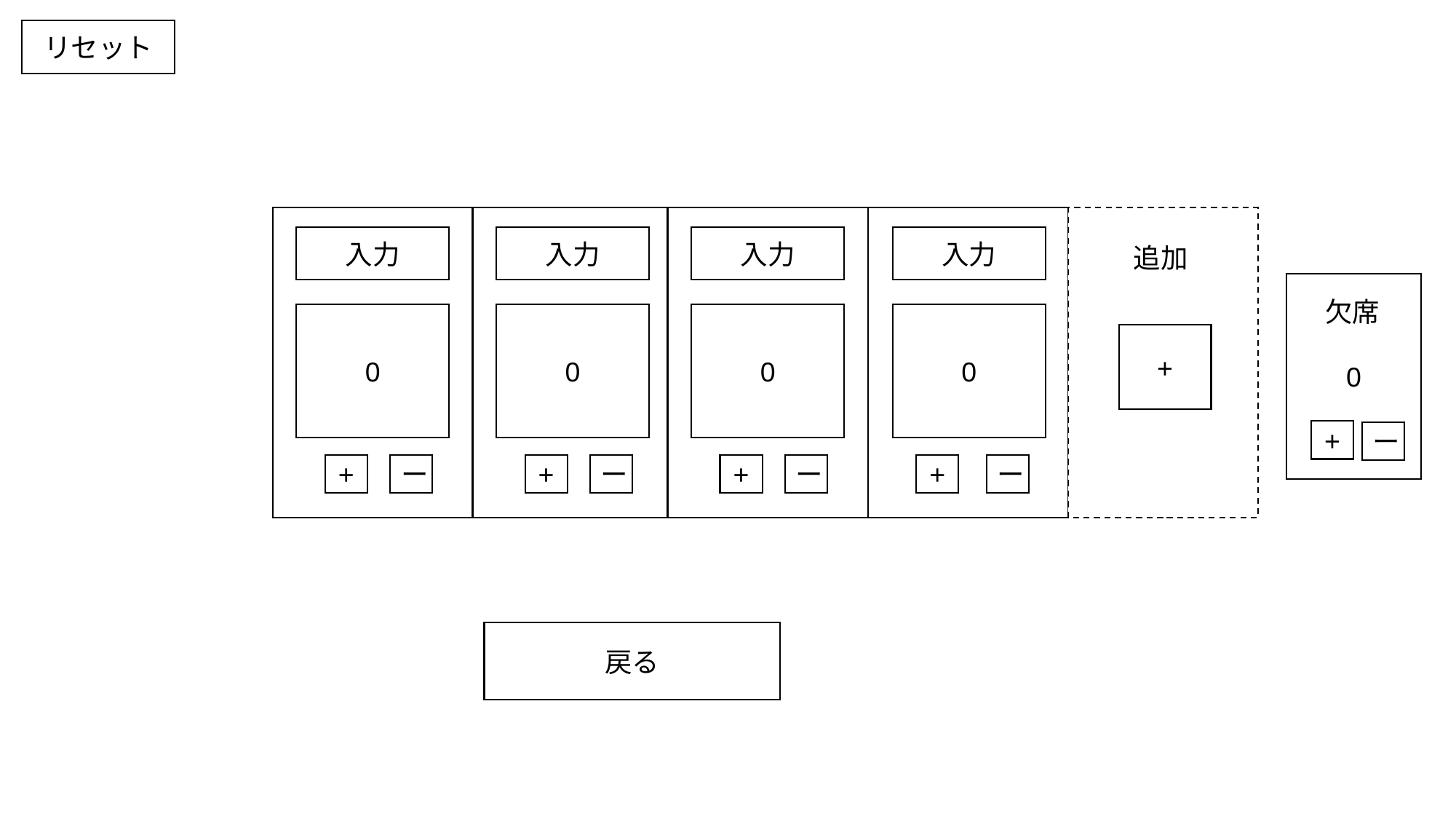

リセット

入力
0
+
ー

入力
0
+
ー

入力
入力
追加
0
欠席
+
ー
0
0
+
+
ー
+
ー
戻る